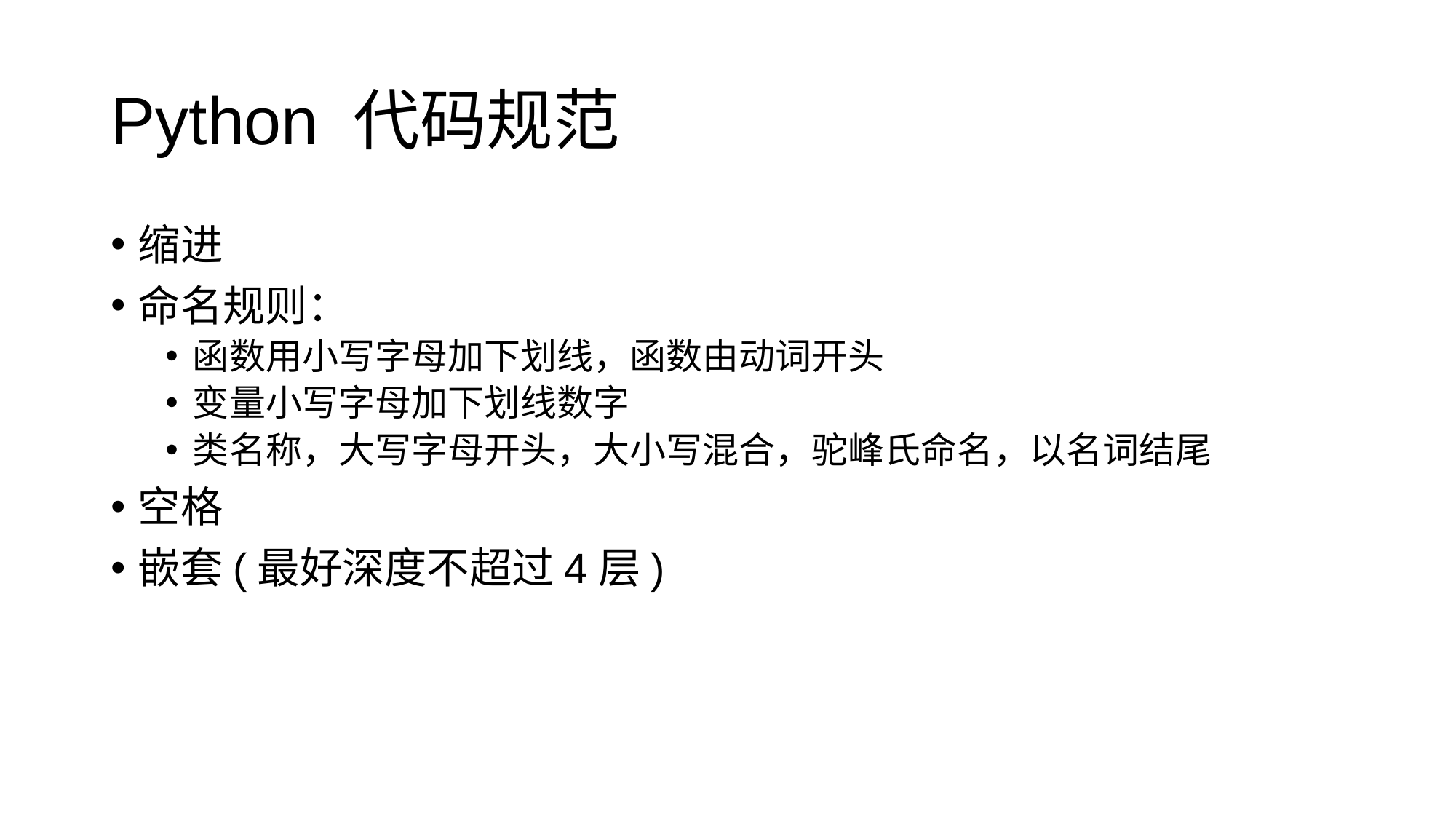

# Python 代码规范
缩进
命名规则：
函数用小写字母加下划线，函数由动词开头
变量小写字母加下划线数字
类名称，大写字母开头，大小写混合，驼峰氏命名，以名词结尾
空格
嵌套(最好深度不超过4层)